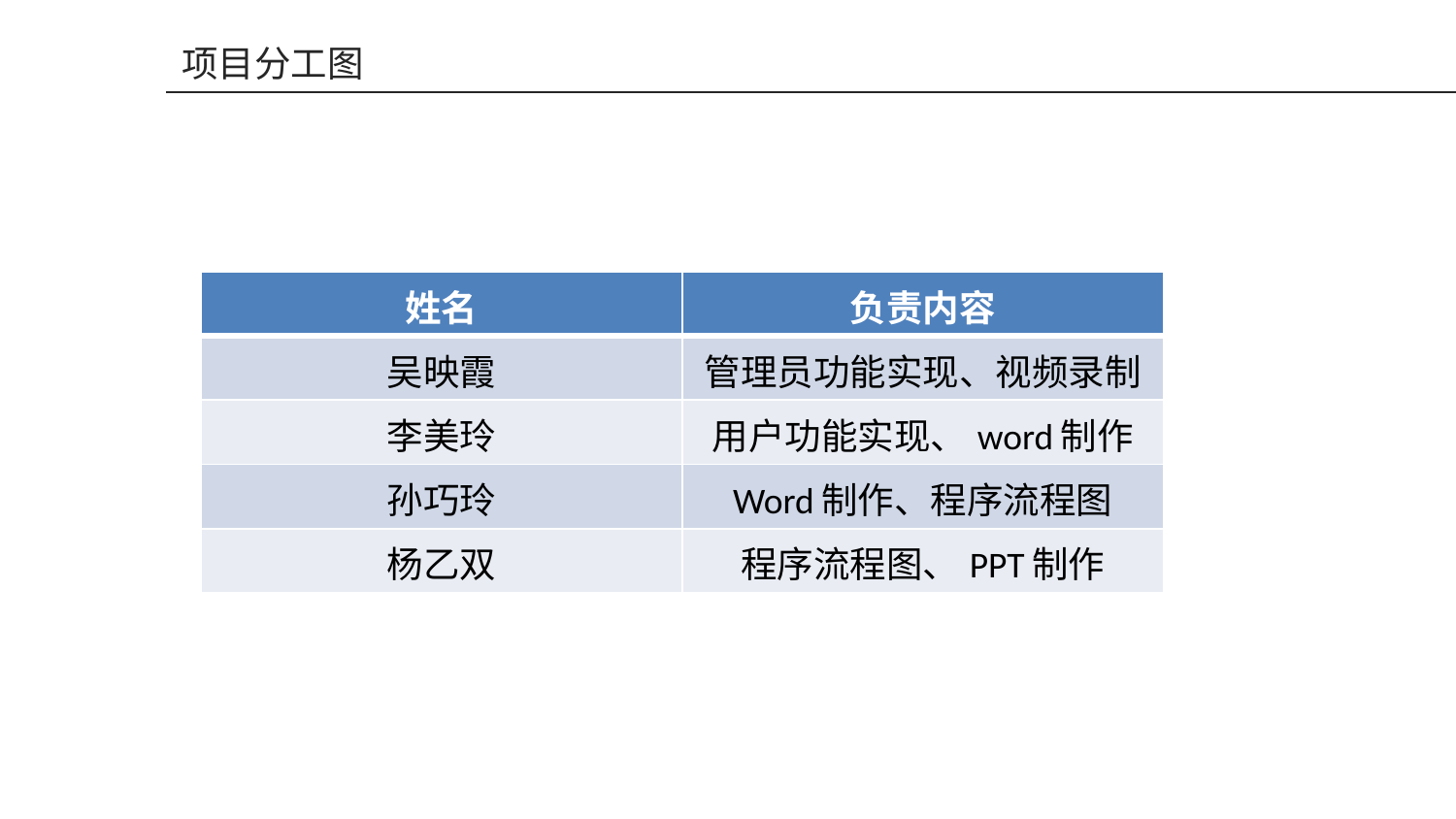

项目分工图
| 姓名 | 负责内容 |
| --- | --- |
| 吴映霞 | 管理员功能实现、视频录制 |
| 李美玲 | 用户功能实现、word制作 |
| 孙巧玲 | Word制作、程序流程图 |
| 杨乙双 | 程序流程图、PPT制作 |